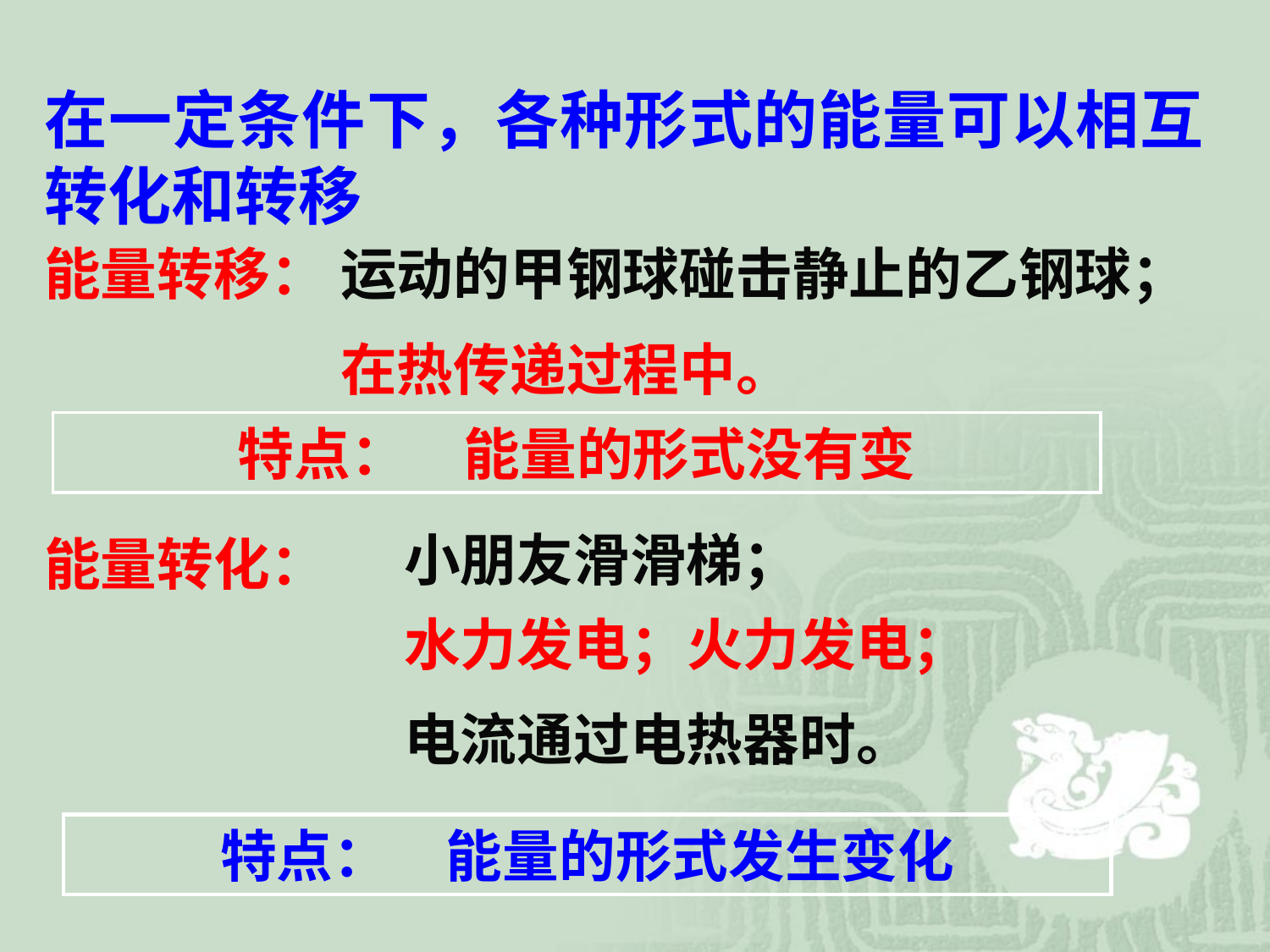

在一定条件下，各种形式的能量可以相互转化和转移
能量转移：
运动的甲钢球碰击静止的乙钢球；
在热传递过程中。
特点：　能量的形式没有变
小朋友滑滑梯；
能量转化：
水力发电；火力发电；
电流通过电热器时。
特点：　能量的形式发生变化